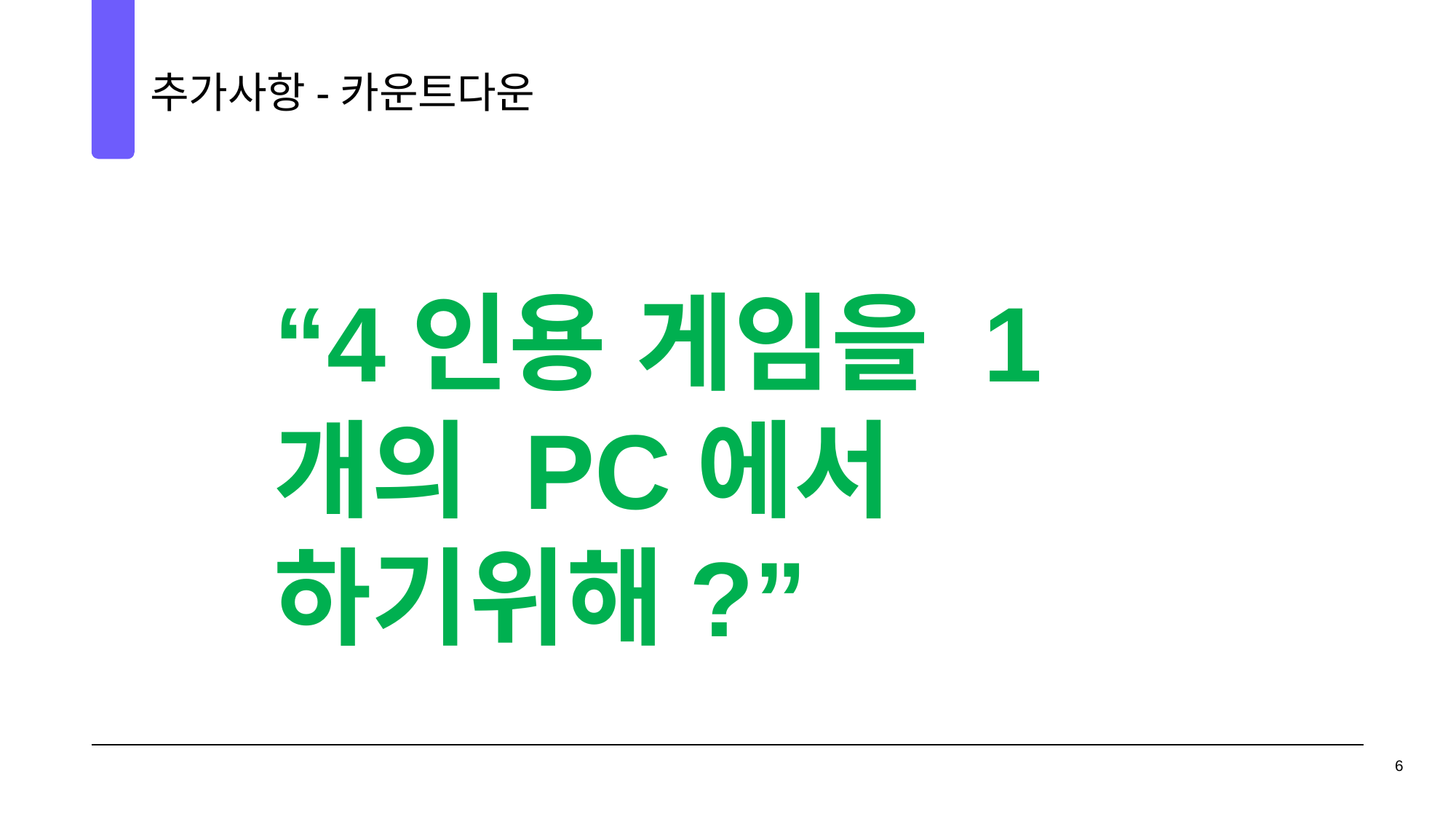

추가사항-카운트다운
02
“4인용 게임을 1개의 PC에서 하기위해?”
6